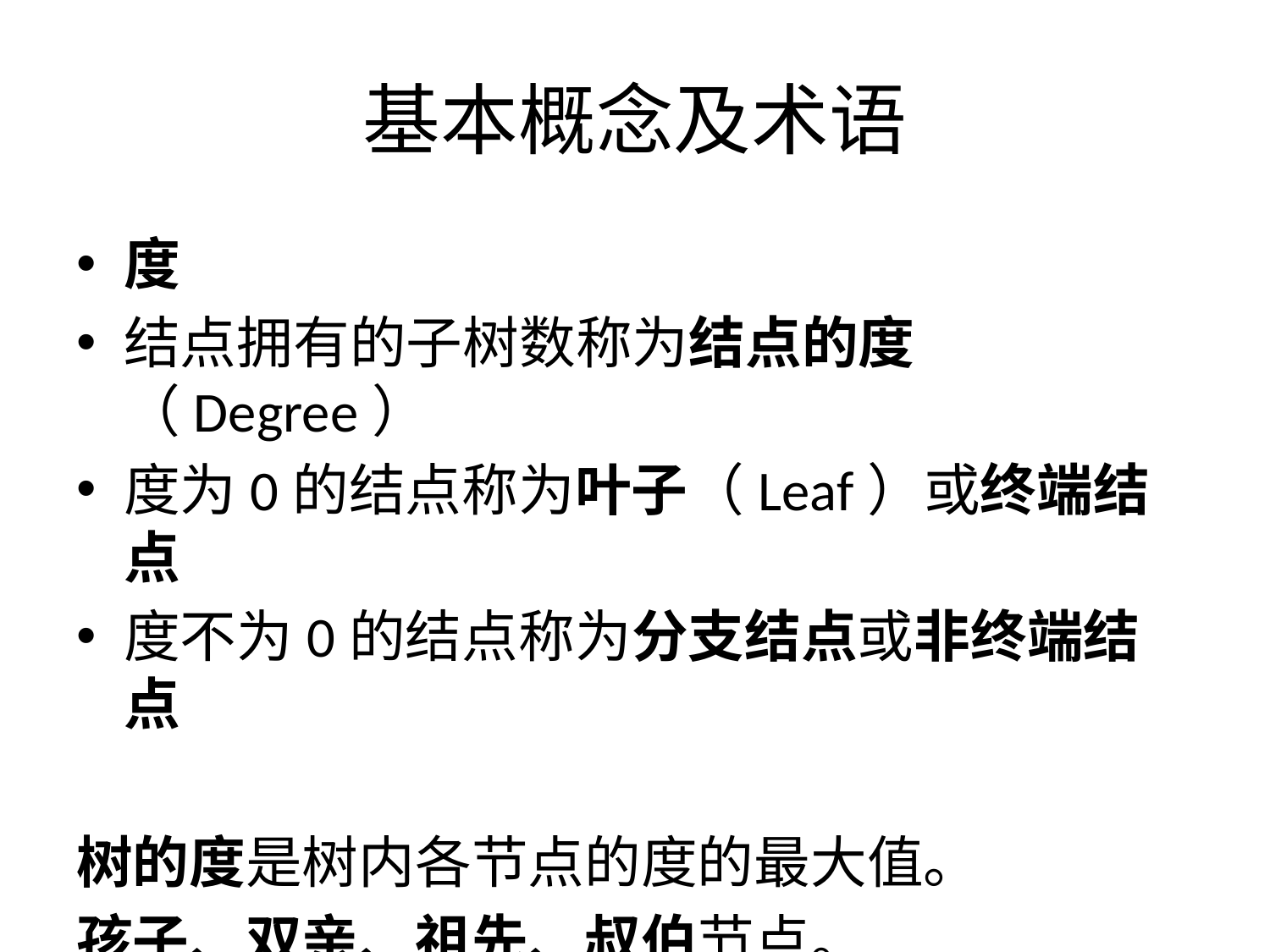

# 基本概念及术语
度
结点拥有的子树数称为结点的度（Degree）
度为0的结点称为叶子（Leaf）或终端结点
度不为0的结点称为分支结点或非终端结点

树的度是树内各节点的度的最大值。
孩子、双亲、祖先、叔伯节点。